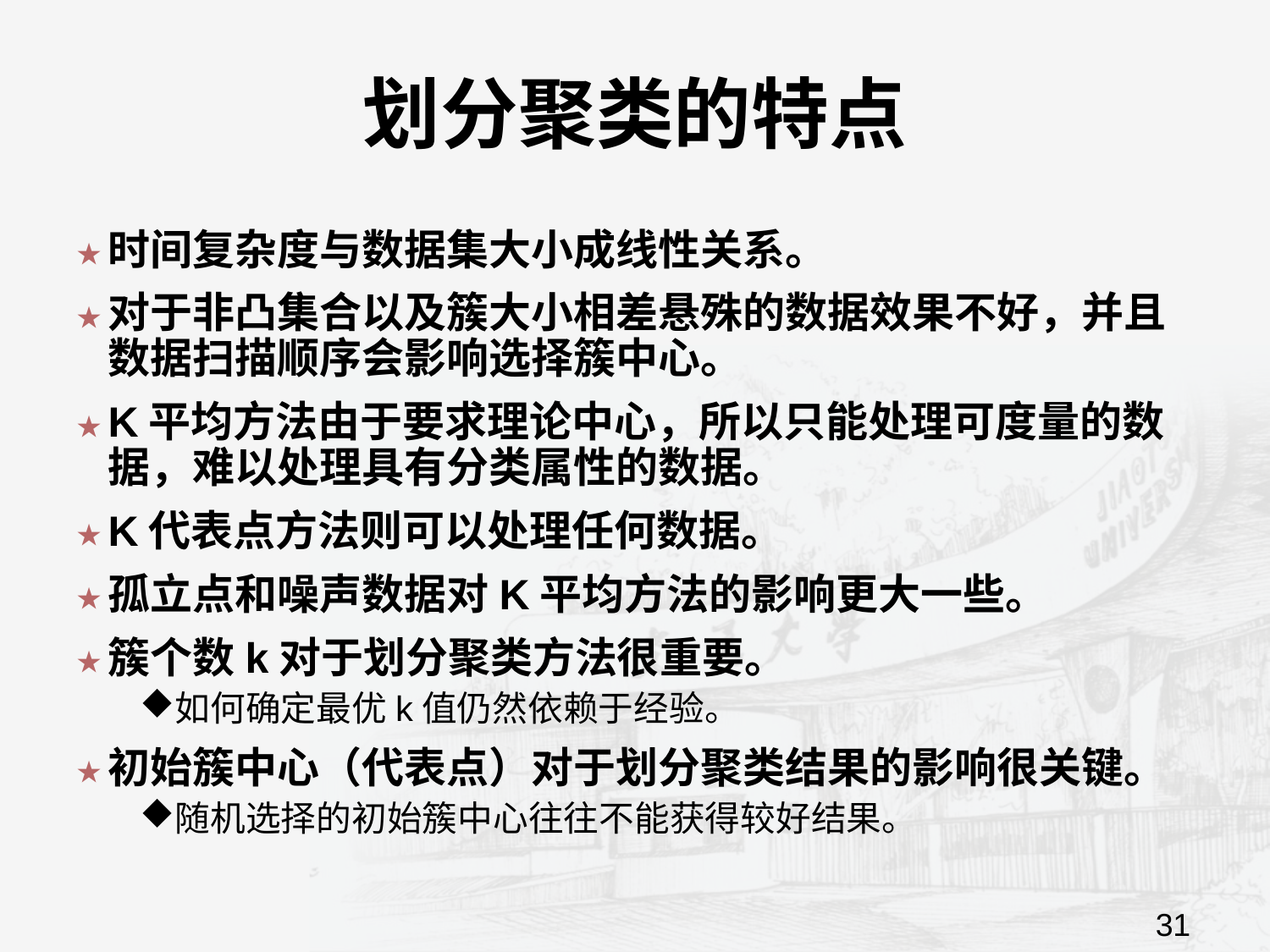

# 划分聚类的特点
时间复杂度与数据集大小成线性关系。
对于非凸集合以及簇大小相差悬殊的数据效果不好，并且数据扫描顺序会影响选择簇中心。
K平均方法由于要求理论中心，所以只能处理可度量的数据，难以处理具有分类属性的数据。
K代表点方法则可以处理任何数据。
孤立点和噪声数据对K平均方法的影响更大一些。
簇个数k对于划分聚类方法很重要。
如何确定最优k值仍然依赖于经验。
初始簇中心（代表点）对于划分聚类结果的影响很关键。
随机选择的初始簇中心往往不能获得较好结果。
31